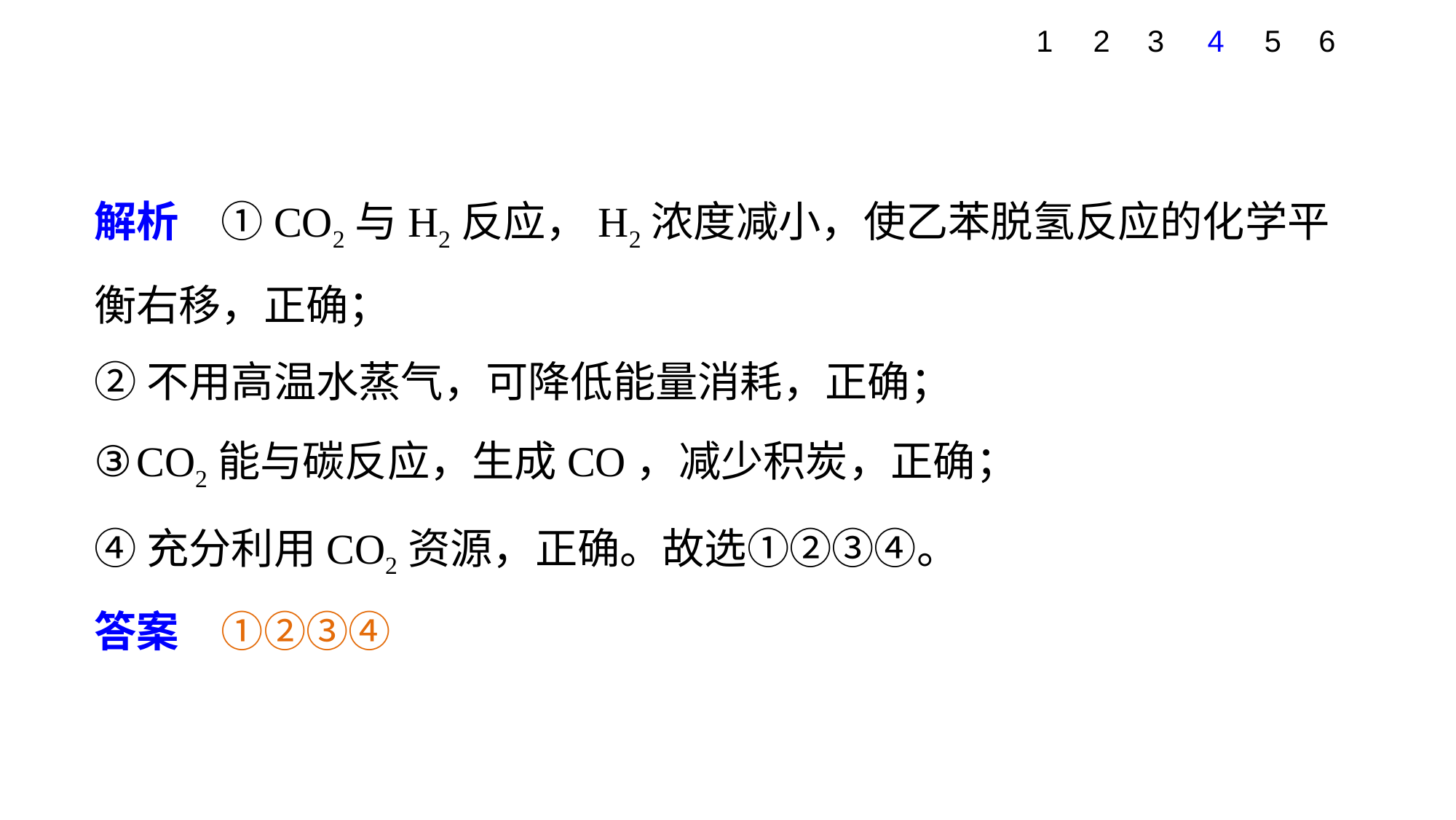

1
2
3
4
5
6
解析　①CO2与H2反应，H2浓度减小，使乙苯脱氢反应的化学平衡右移，正确；
②不用高温水蒸气，可降低能量消耗，正确；
③CO2能与碳反应，生成CO，减少积炭，正确；
④充分利用CO2资源，正确。故选①②③④。
答案　①②③④